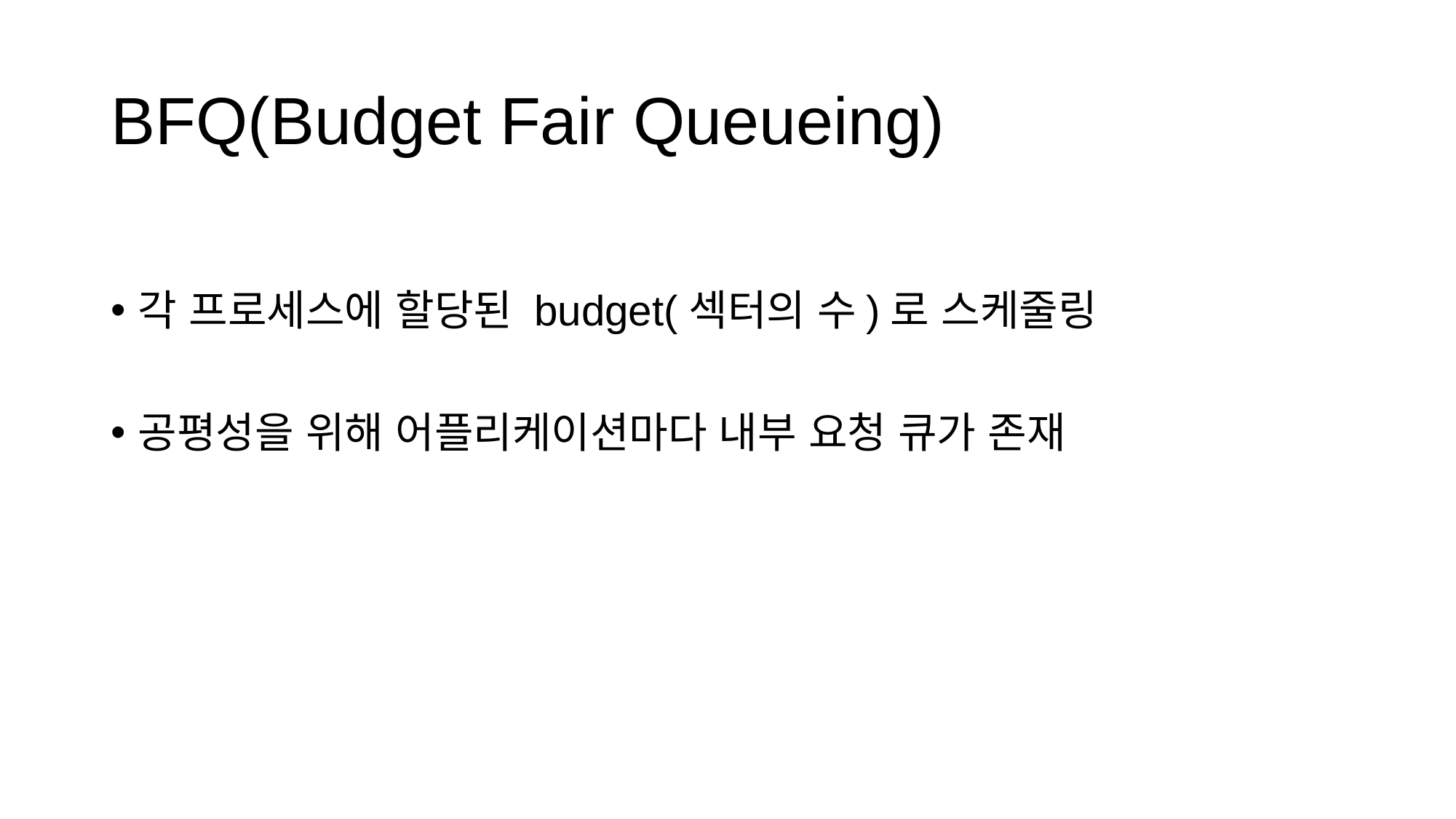

# BFQ(Budget Fair Queueing)

각 프로세스에 할당된 budget(섹터의 수)로 스케줄링

공평성을 위해 어플리케이션마다 내부 요청 큐가 존재